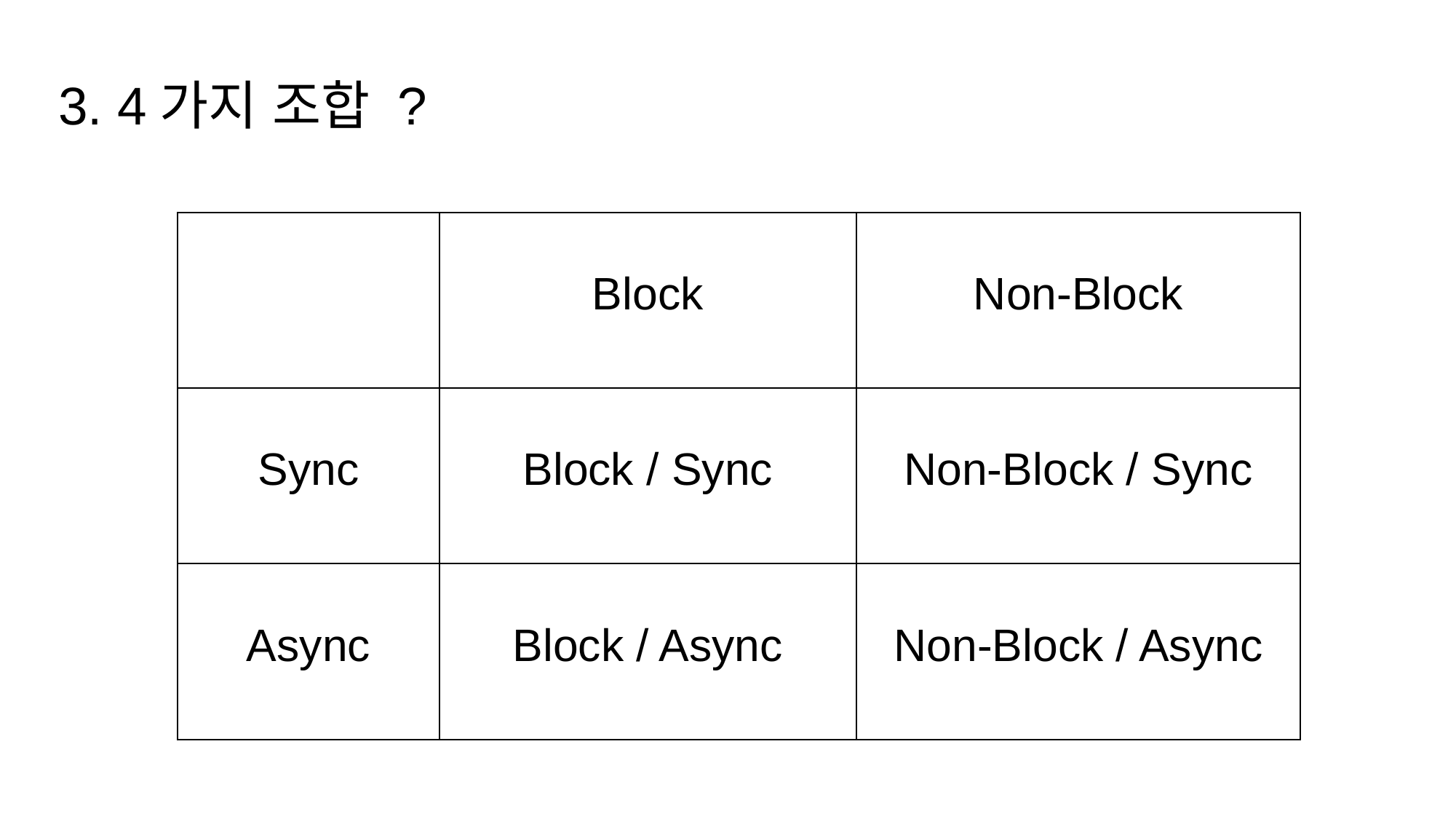

3. 4가지 조합 ?
|  | Block | Non-Block |
| --- | --- | --- |
| Sync | Block / Sync | Non-Block / Sync |
| Async | Block / Async | Non-Block / Async |